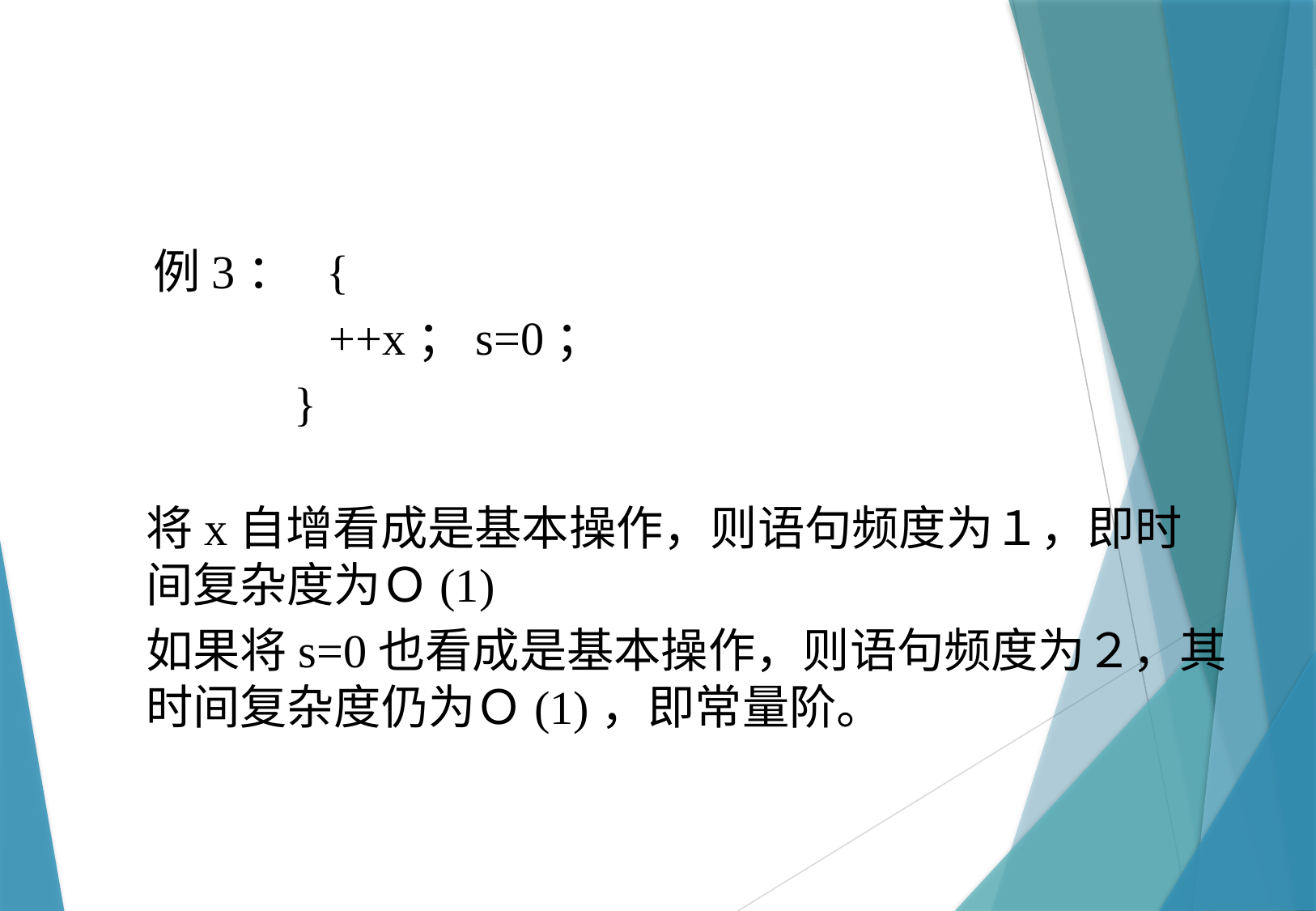

例3：  {
               ++x；s=0；
            }
将x自增看成是基本操作，则语句频度为１，即时间复杂度为Ｏ(1)
如果将s=0也看成是基本操作，则语句频度为２，其时间复杂度仍为Ｏ(1)，即常量阶。